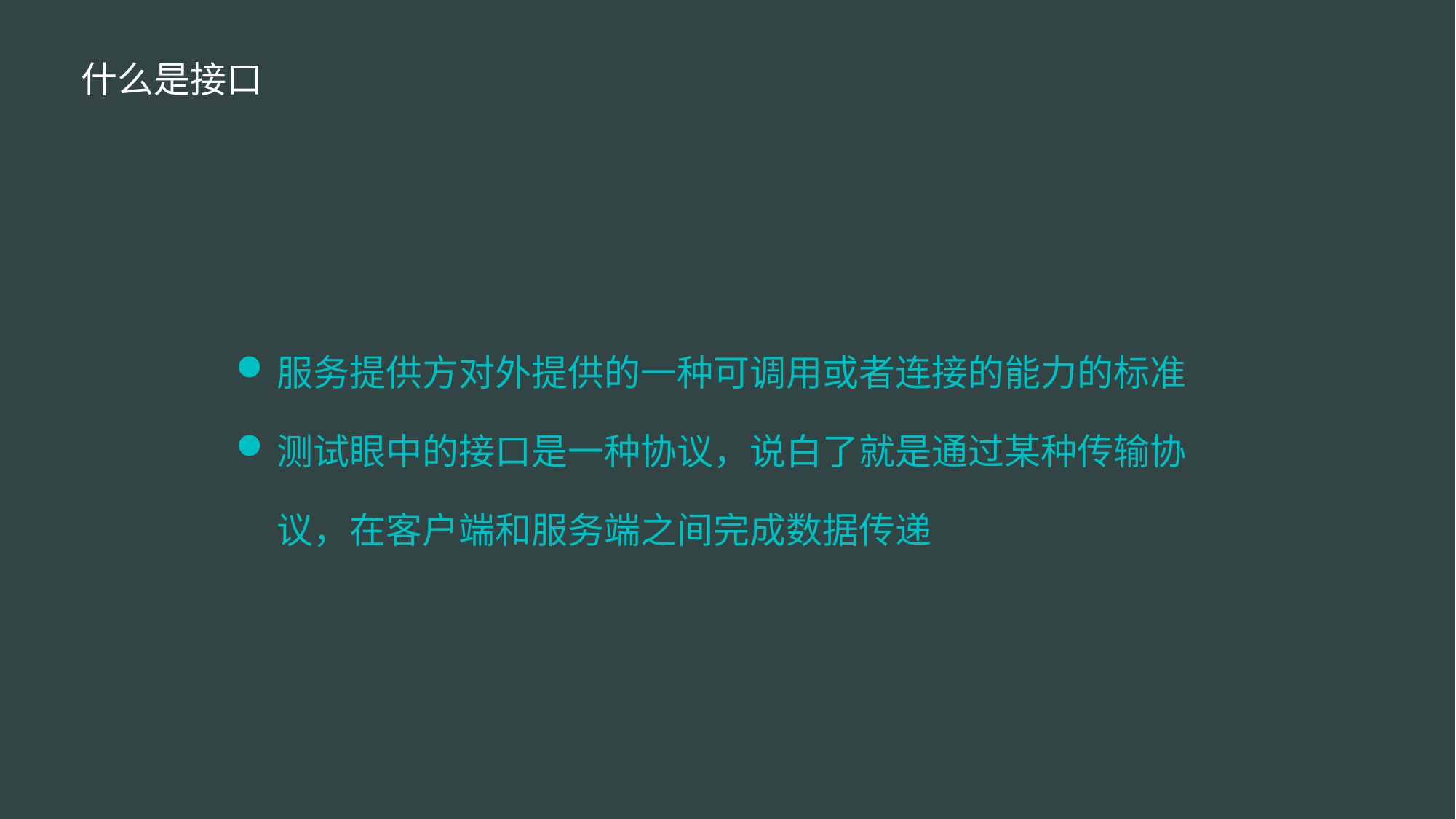

什么是接口
服务提供方对外提供的一种可调用或者连接的能力的标准
测试眼中的接口是一种协议，说白了就是通过某种传输协议，在客户端和服务端之间完成数据传递